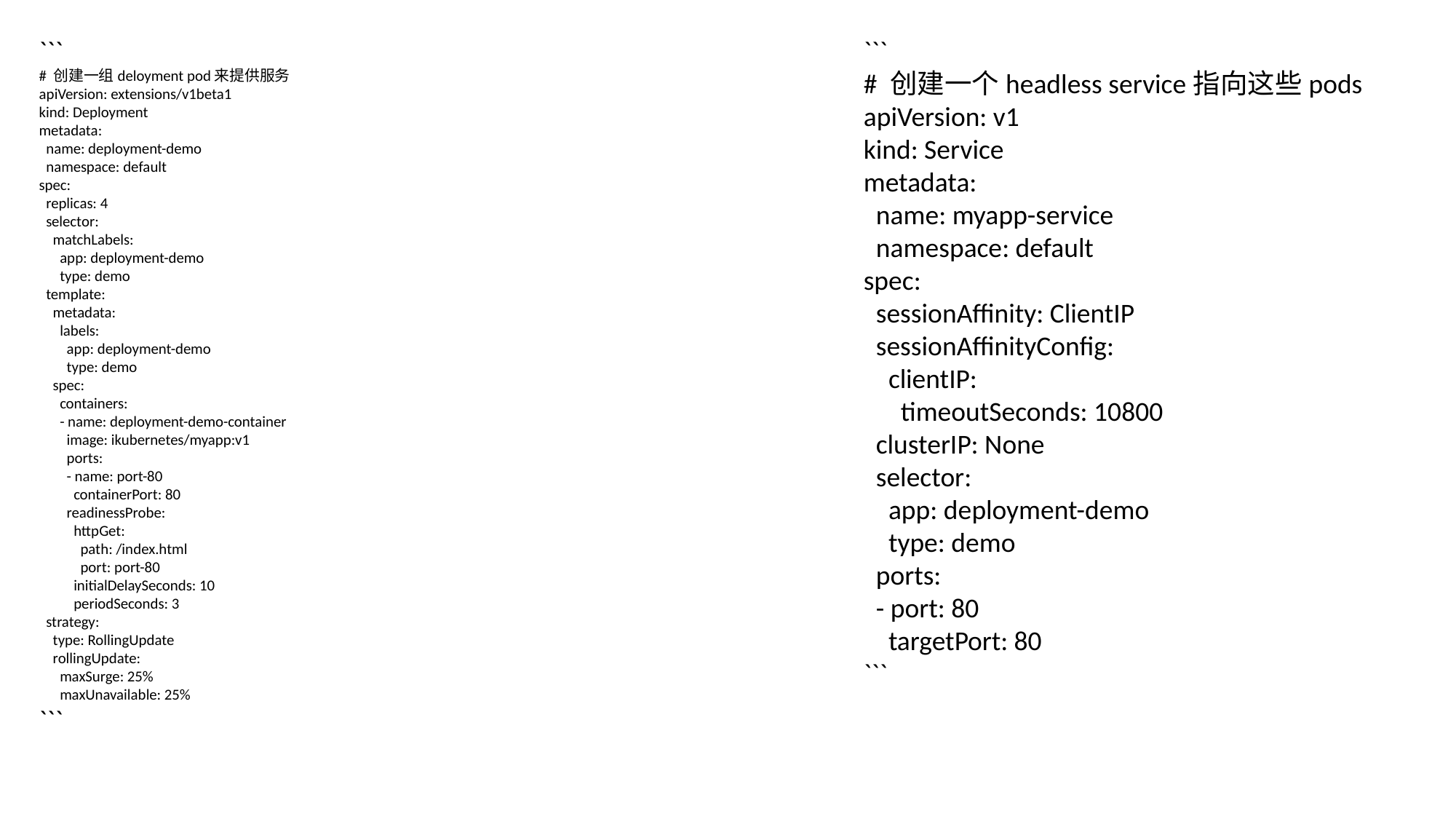

```
# 创建一组deloyment pod来提供服务
apiVersion: extensions/v1beta1
kind: Deployment
metadata:
  name: deployment-demo
  namespace: default
spec:
  replicas: 4
  selector:
    matchLabels:
      app: deployment-demo
      type: demo
  template:
    metadata:
      labels:
        app: deployment-demo
        type: demo
    spec:
      containers:
      - name: deployment-demo-container
        image: ikubernetes/myapp:v1
        ports:
        - name: port-80
          containerPort: 80
        readinessProbe:
          httpGet:
            path: /index.html
            port: port-80
          initialDelaySeconds: 10
          periodSeconds: 3
  strategy:
    type: RollingUpdate
    rollingUpdate:
      maxSurge: 25%
      maxUnavailable: 25%
```
```
# 创建一个headless service指向这些pods
apiVersion: v1
kind: Service
metadata:
  name: myapp-service
  namespace: default
spec:
  sessionAffinity: ClientIP
  sessionAffinityConfig:
    clientIP:
      timeoutSeconds: 10800
  clusterIP: None
  selector:
    app: deployment-demo
    type: demo
  ports:
  - port: 80
    targetPort: 80
```